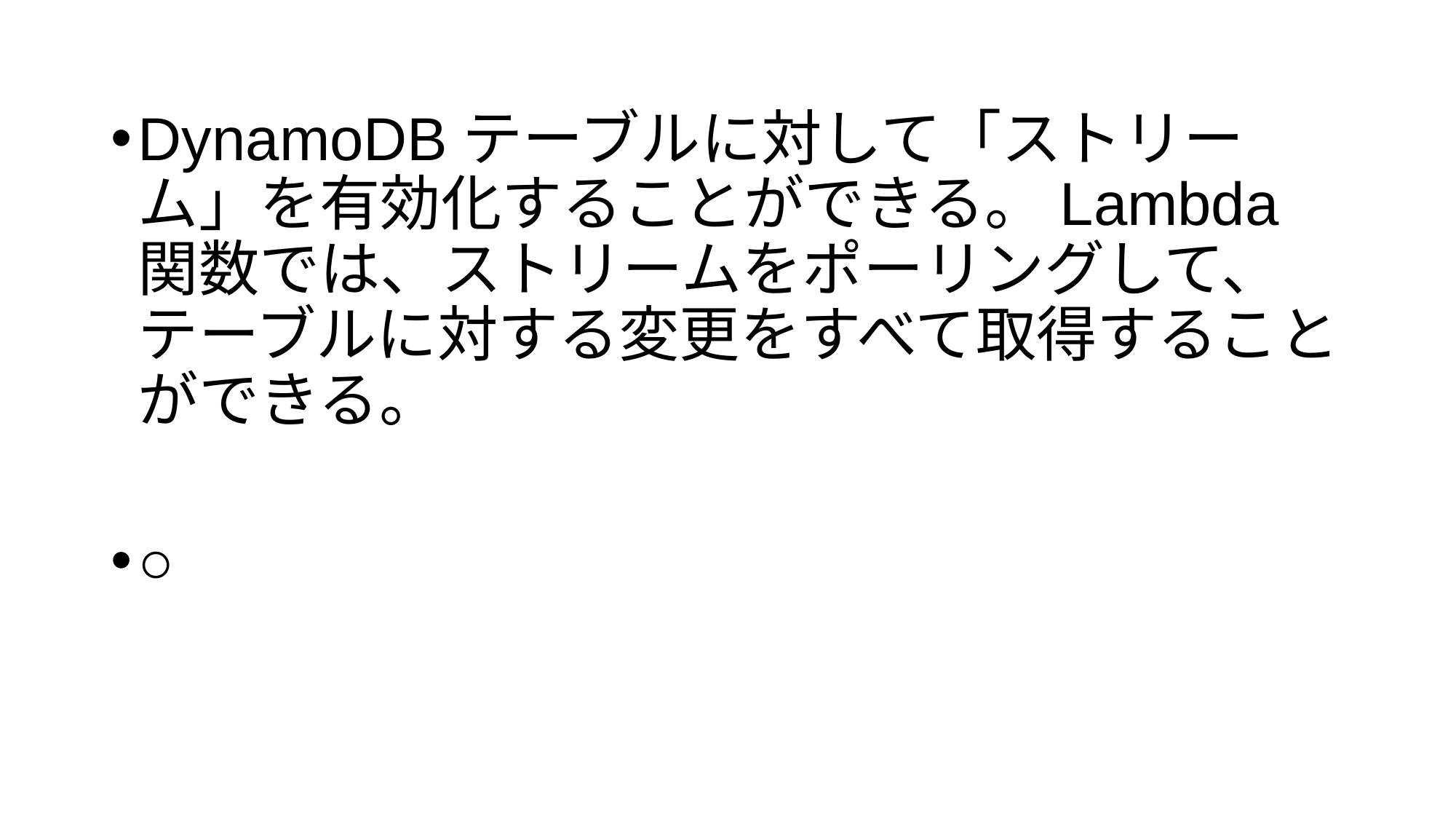

DynamoDBテーブルに対して「ストリーム」を有効化することができる。Lambda関数では、ストリームをポーリングして、テーブルに対する変更をすべて取得することができる。

○